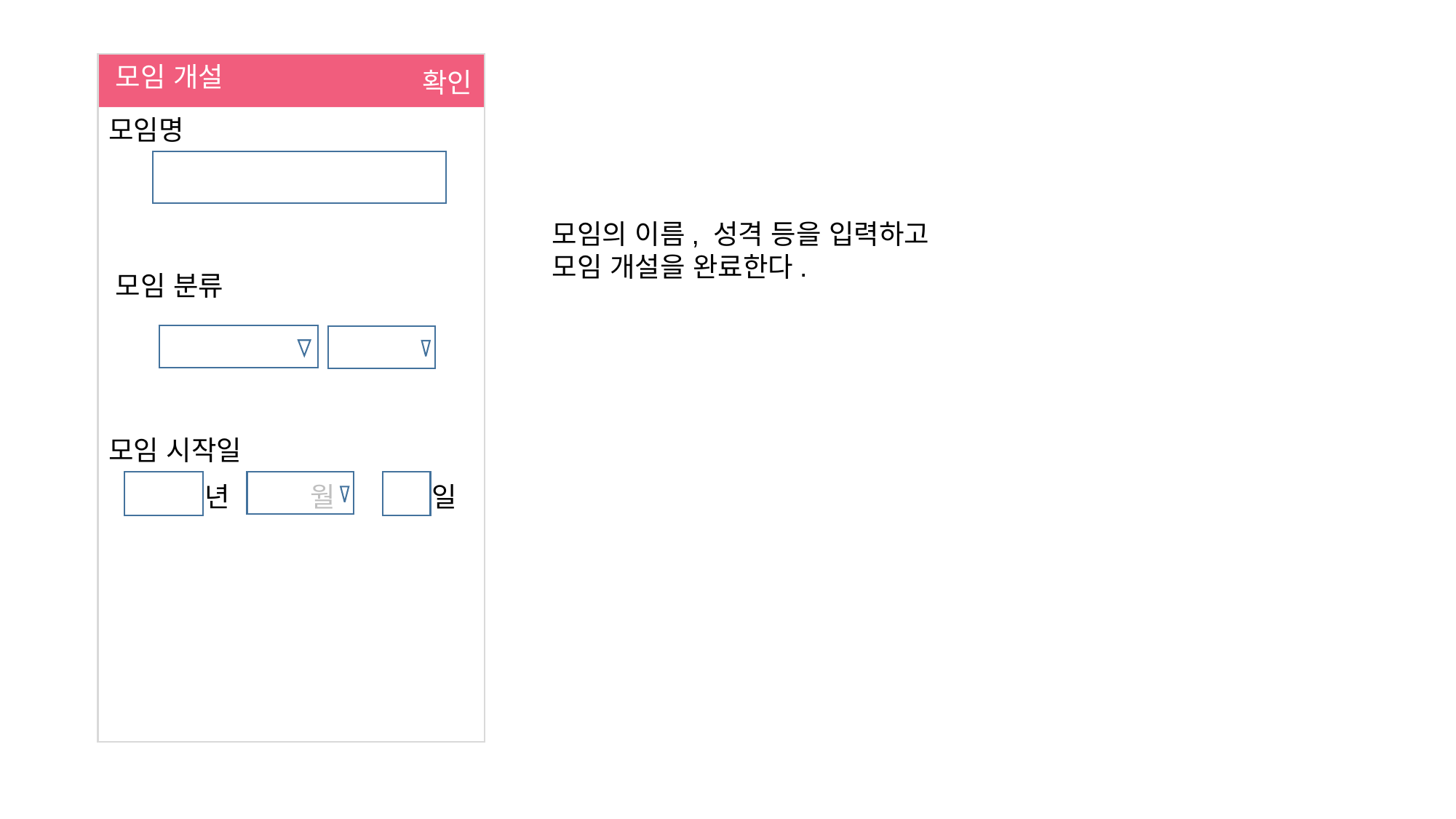

모임 개설
확인
모임명

모임의 이름, 성격 등을 입력하고
모임 개설을 완료한다.
모임 분류

모임 시작일

년
월
일